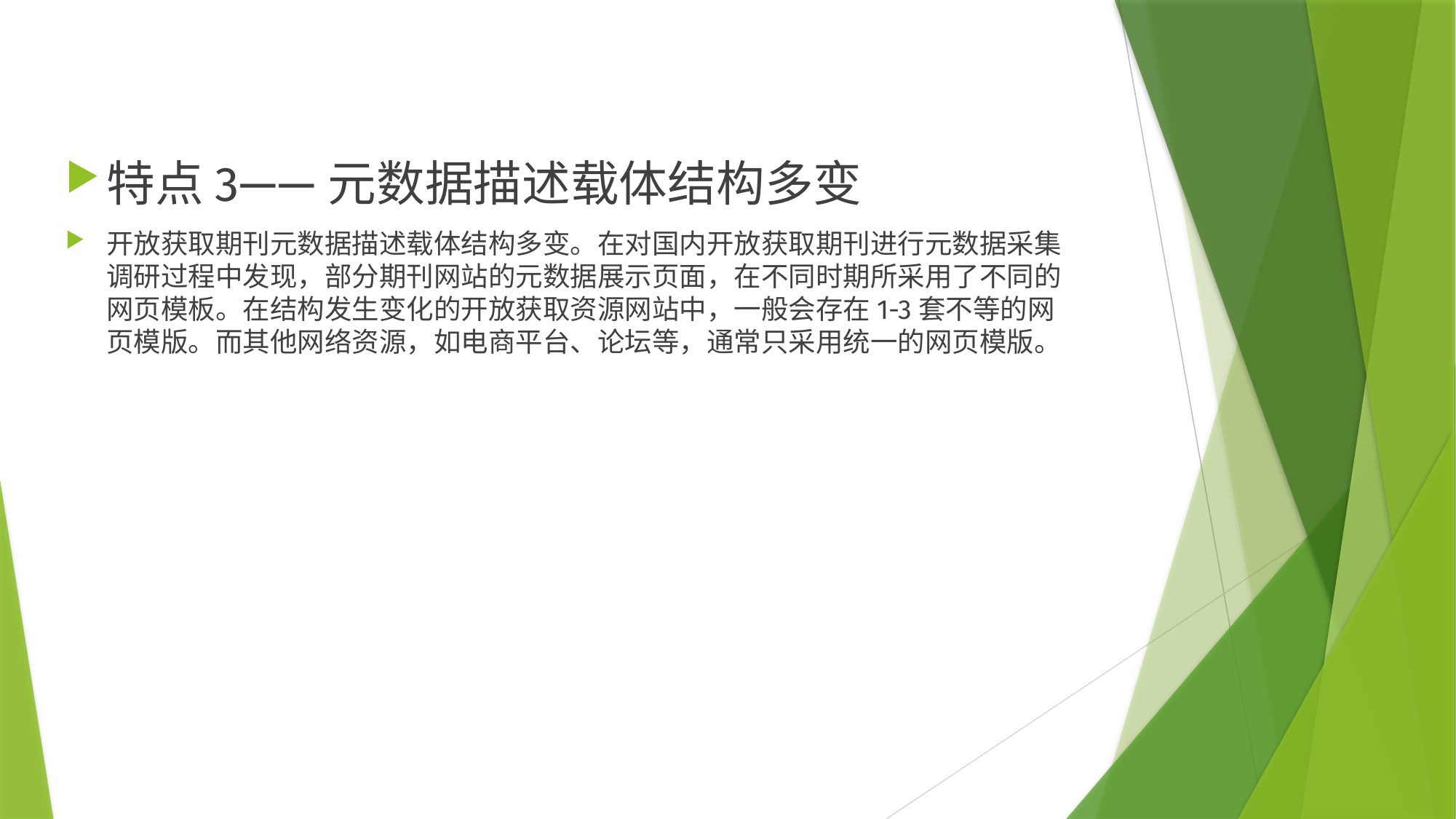

特点3——元数据描述载体结构多变
开放获取期刊元数据描述载体结构多变。在对国内开放获取期刊进行元数据采集调研过程中发现，部分期刊网站的元数据展示页面，在不同时期所采用了不同的网页模板。在结构发生变化的开放获取资源网站中，一般会存在1-3套不等的网页模版。而其他网络资源，如电商平台、论坛等，通常只采用统一的网页模版。